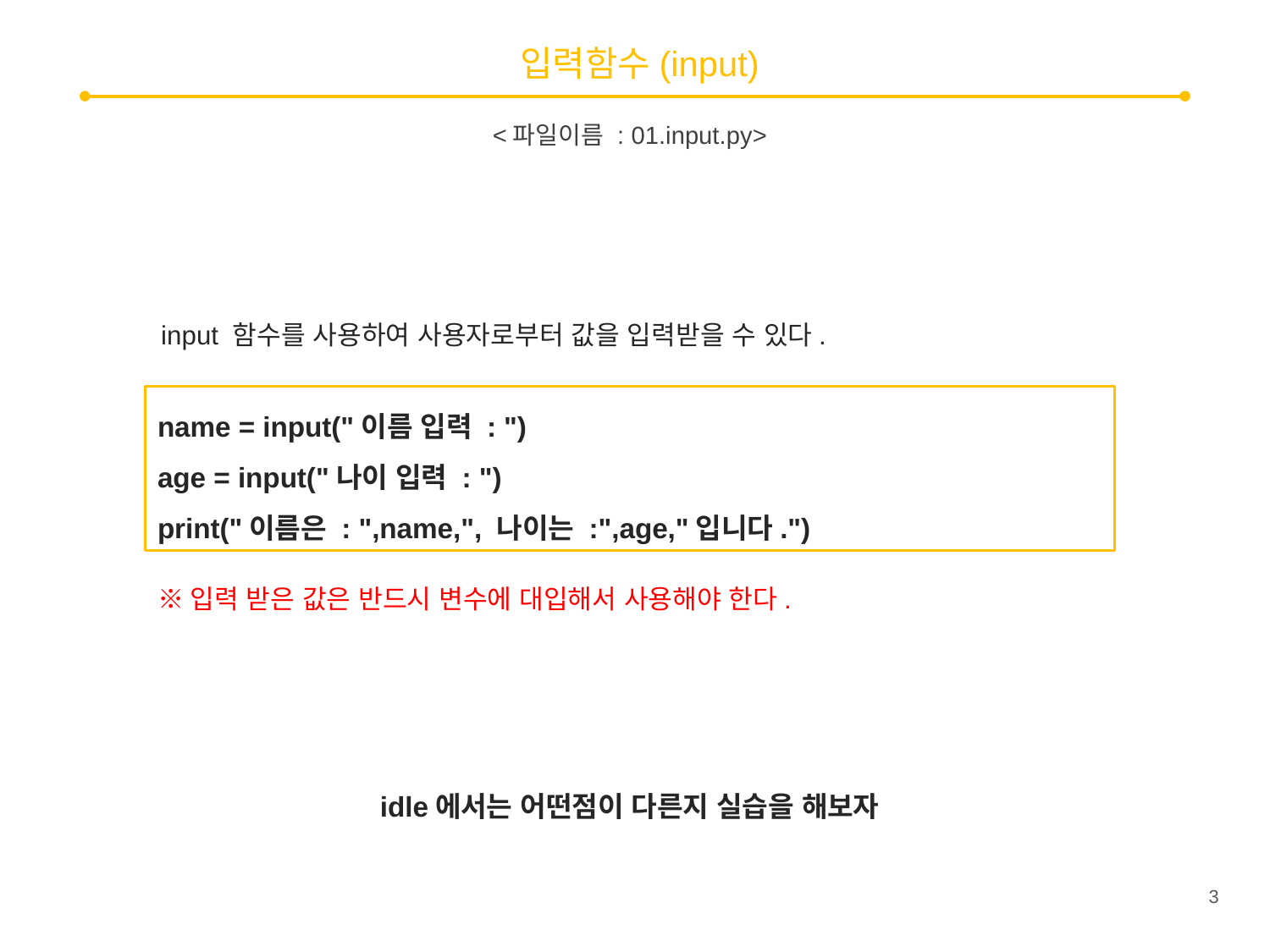

# 입력함수(input)
<파일이름 : 01.input.py>
input 함수를 사용하여 사용자로부터 값을 입력받을 수 있다.
name = input("이름 입력 : ")
age = input("나이 입력 : ")
print("이름은 : ",name,", 나이는 :",age,"입니다.")
※입력 받은 값은 반드시 변수에 대입해서 사용해야 한다.
idle에서는 어떤점이 다른지 실습을 해보자